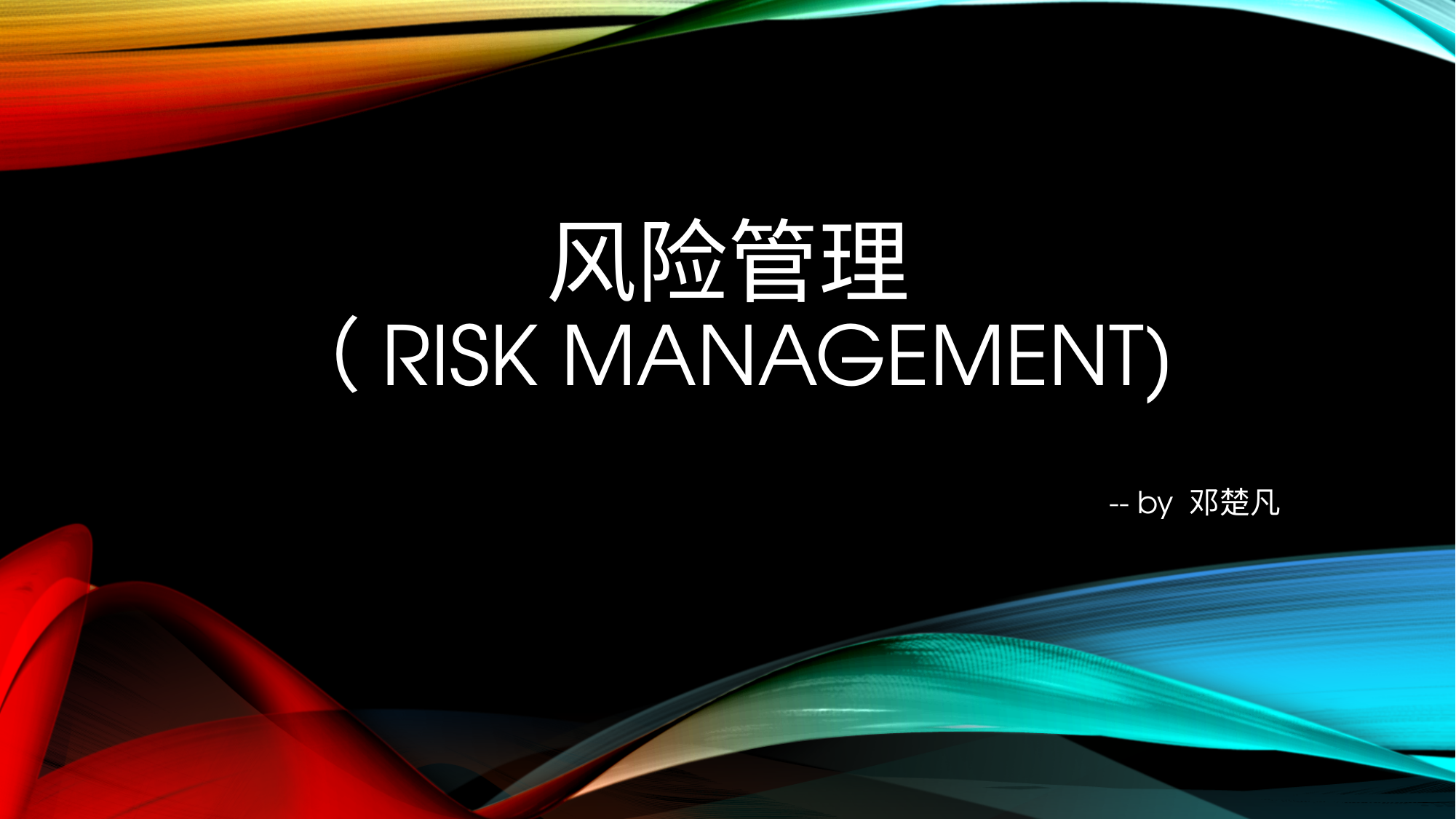

# 风险管理 （Risk management)
-- by 邓楚凡